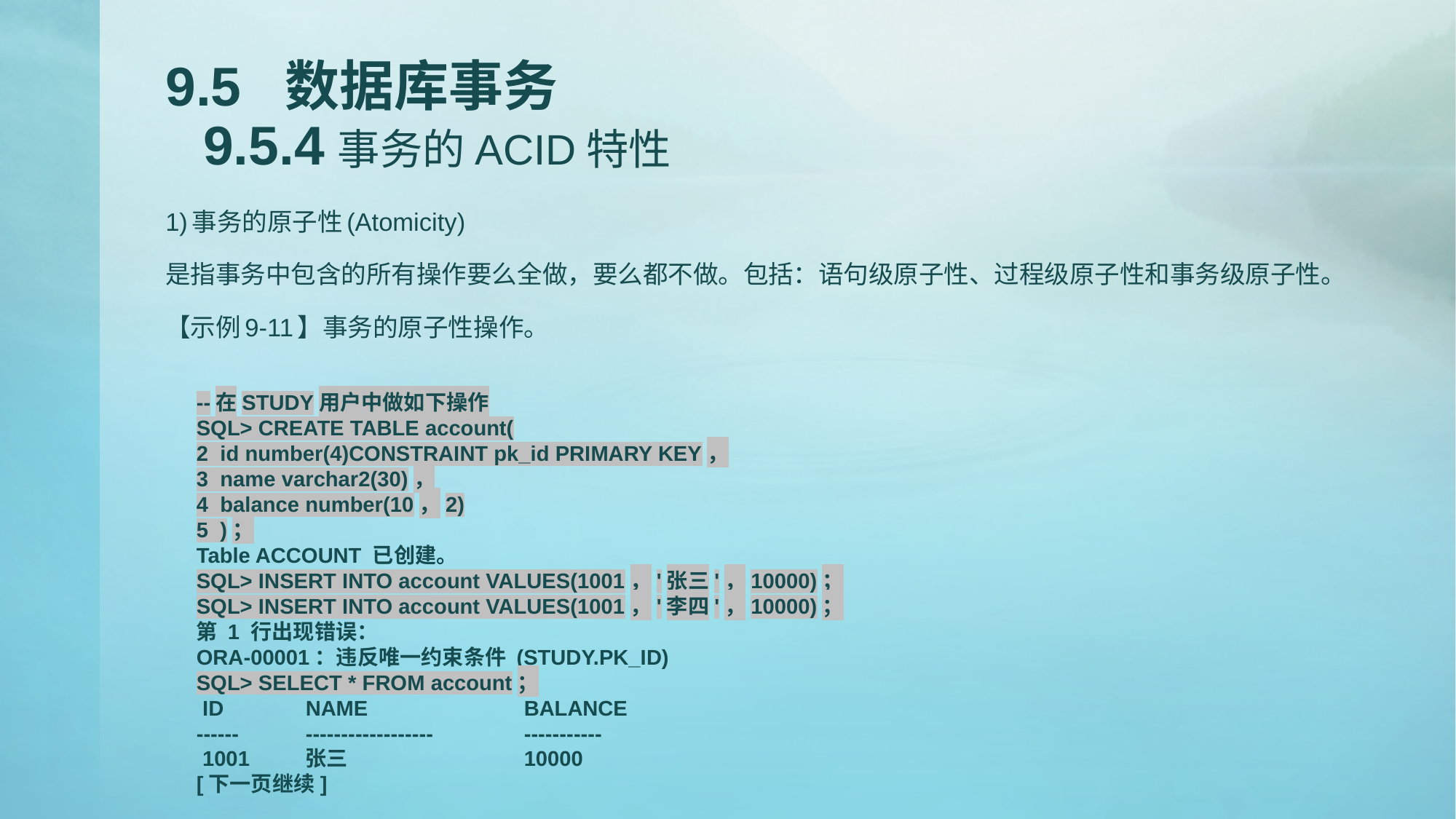

# 9.5  数据库事务 9.5.4事务的ACID特性
1)事务的原子性(Atomicity)
是指事务中包含的所有操作要么全做，要么都不做。包括：语句级原子性、过程级原子性和事务级原子性。
【示例9-11】事务的原子性操作。
--在STUDY用户中做如下操作
SQL> CREATE TABLE account(
2  id number(4)CONSTRAINT pk_id PRIMARY KEY，
3  name varchar2(30)，
4  balance number(10，2)
5  )；
Table ACCOUNT 已创建。
SQL> INSERT INTO account VALUES(1001，'张三'，10000)；
SQL> INSERT INTO account VALUES(1001，'李四'，10000)；
第 1 行出现错误：
ORA-00001：违反唯一约束条件 (STUDY.PK_ID)
SQL> SELECT * FROM account；
 ID	NAME		BALANCE
------	------------------	-----------
 1001	张三		10000
[下一页继续]